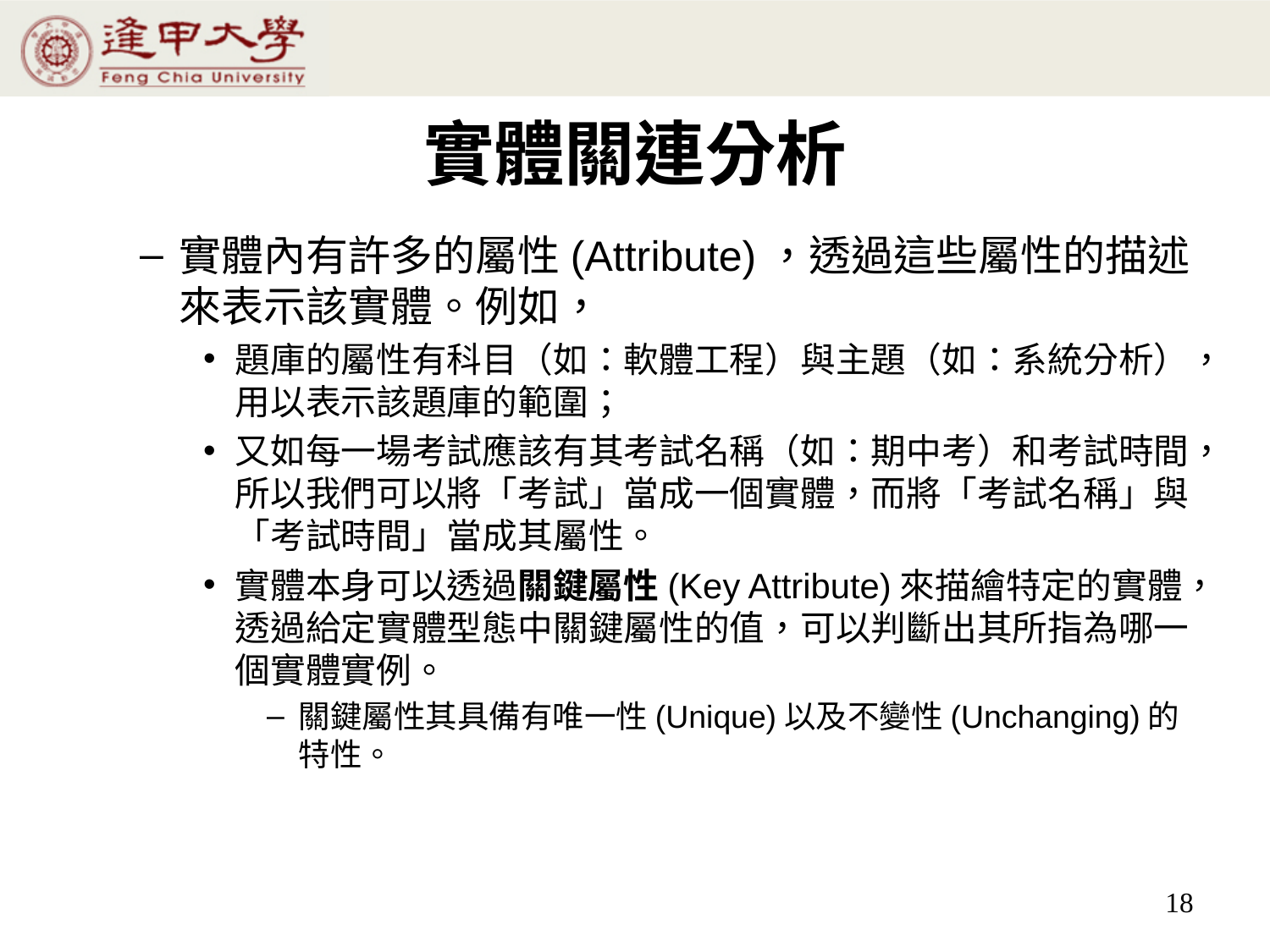

# 實體關連分析
實體內有許多的屬性(Attribute)，透過這些屬性的描述來表示該實體。例如，
題庫的屬性有科目（如：軟體工程）與主題（如：系統分析），用以表示該題庫的範圍；
又如每一場考試應該有其考試名稱（如：期中考）和考試時間，所以我們可以將「考試」當成一個實體，而將「考試名稱」與「考試時間」當成其屬性。
實體本身可以透過關鍵屬性(Key Attribute)來描繪特定的實體，透過給定實體型態中關鍵屬性的值，可以判斷出其所指為哪一個實體實例。
關鍵屬性其具備有唯一性(Unique)以及不變性(Unchanging)的特性。
18